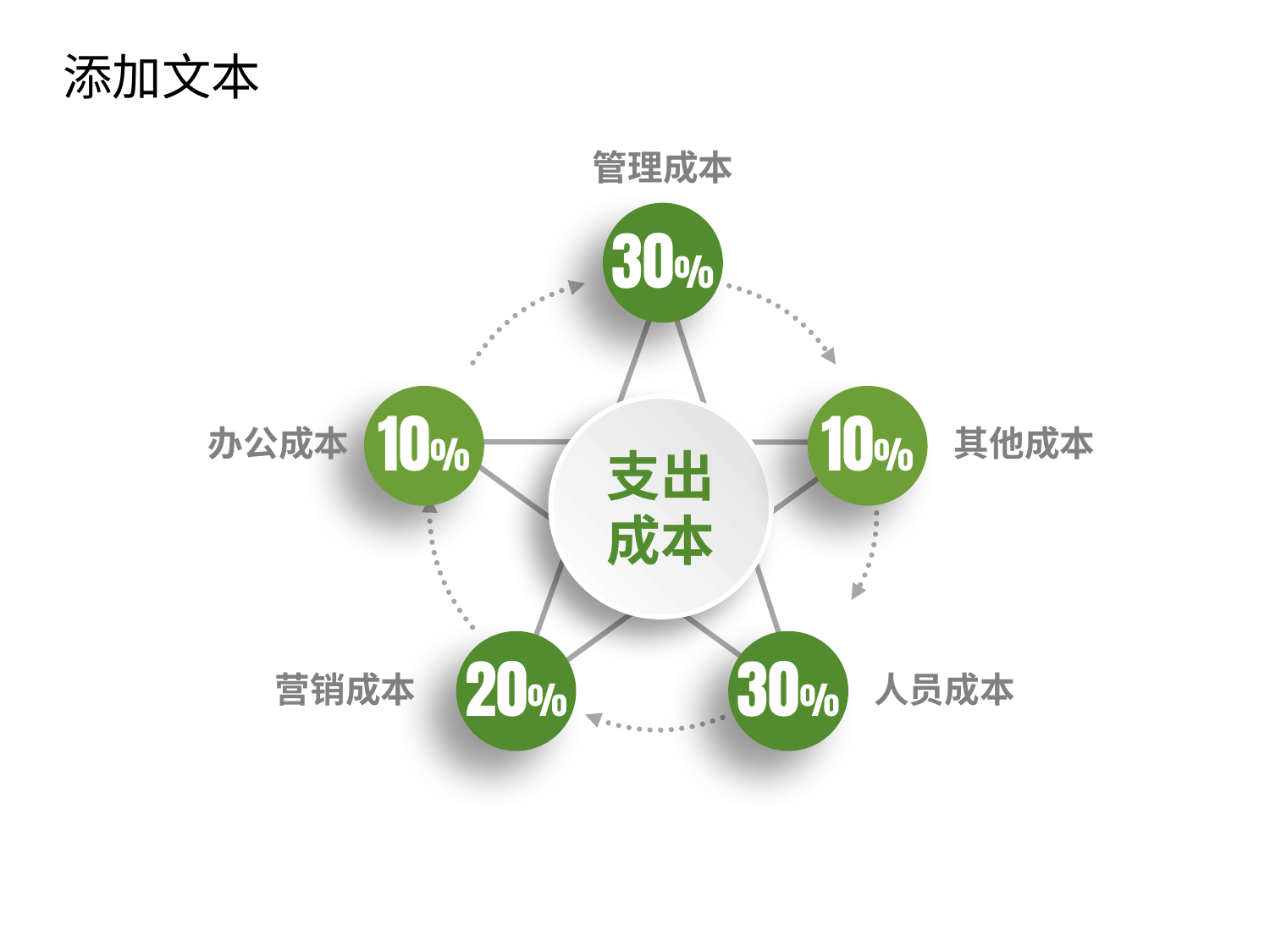

添加文本
管理成本
30%
点击添加文本

10%
10%
支出
成本
办公成本
其他成本
点击添加文本

点击添加文本
20%
30%
营销成本
人员成本
点击添加文本